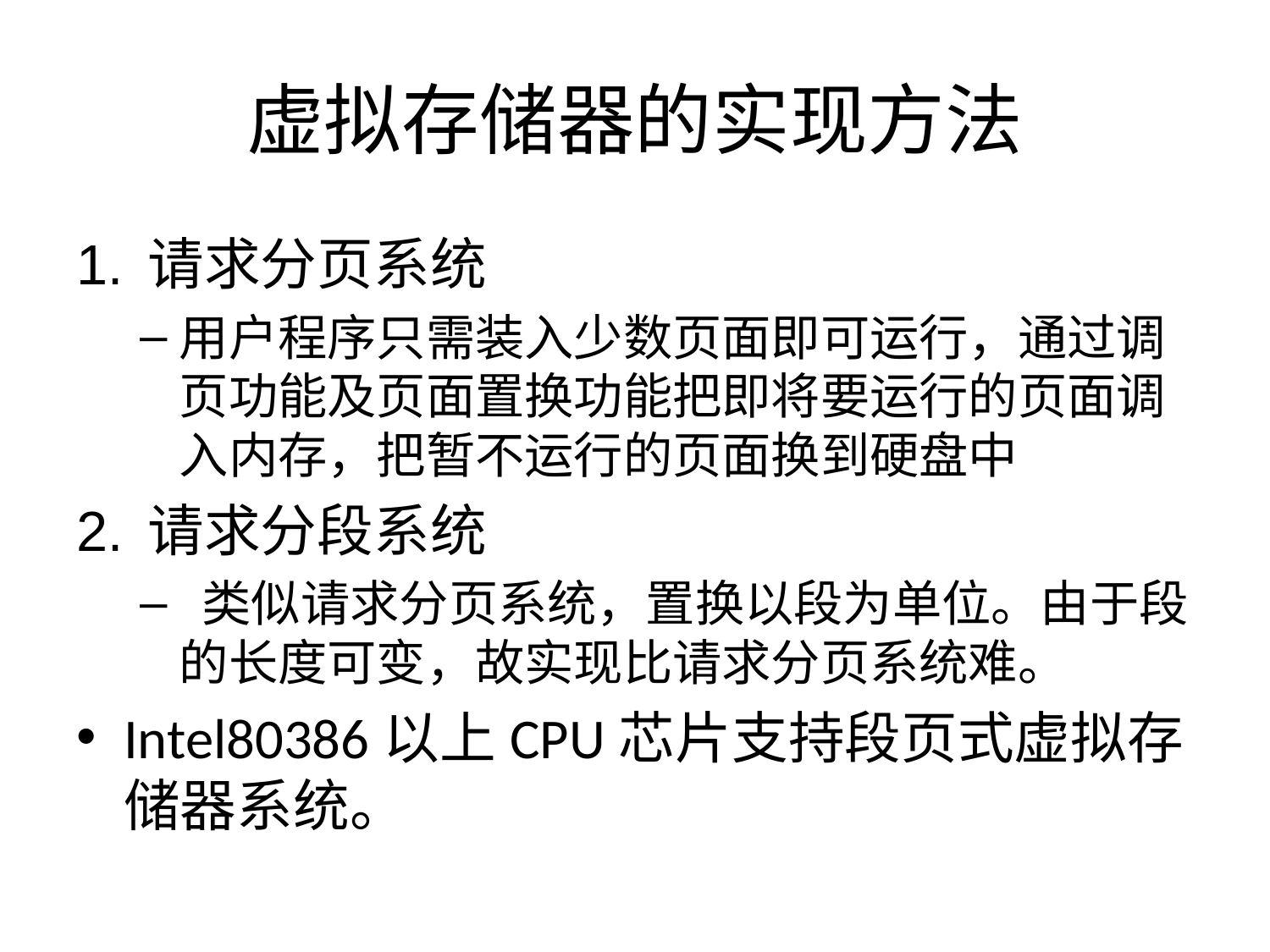

# 虚拟存储器的实现方法
请求分页系统
用户程序只需装入少数页面即可运行，通过调页功能及页面置换功能把即将要运行的页面调入内存，把暂不运行的页面换到硬盘中
请求分段系统
 类似请求分页系统，置换以段为单位。由于段的长度可变，故实现比请求分页系统难。
Intel80386以上CPU芯片支持段页式虚拟存储器系统。